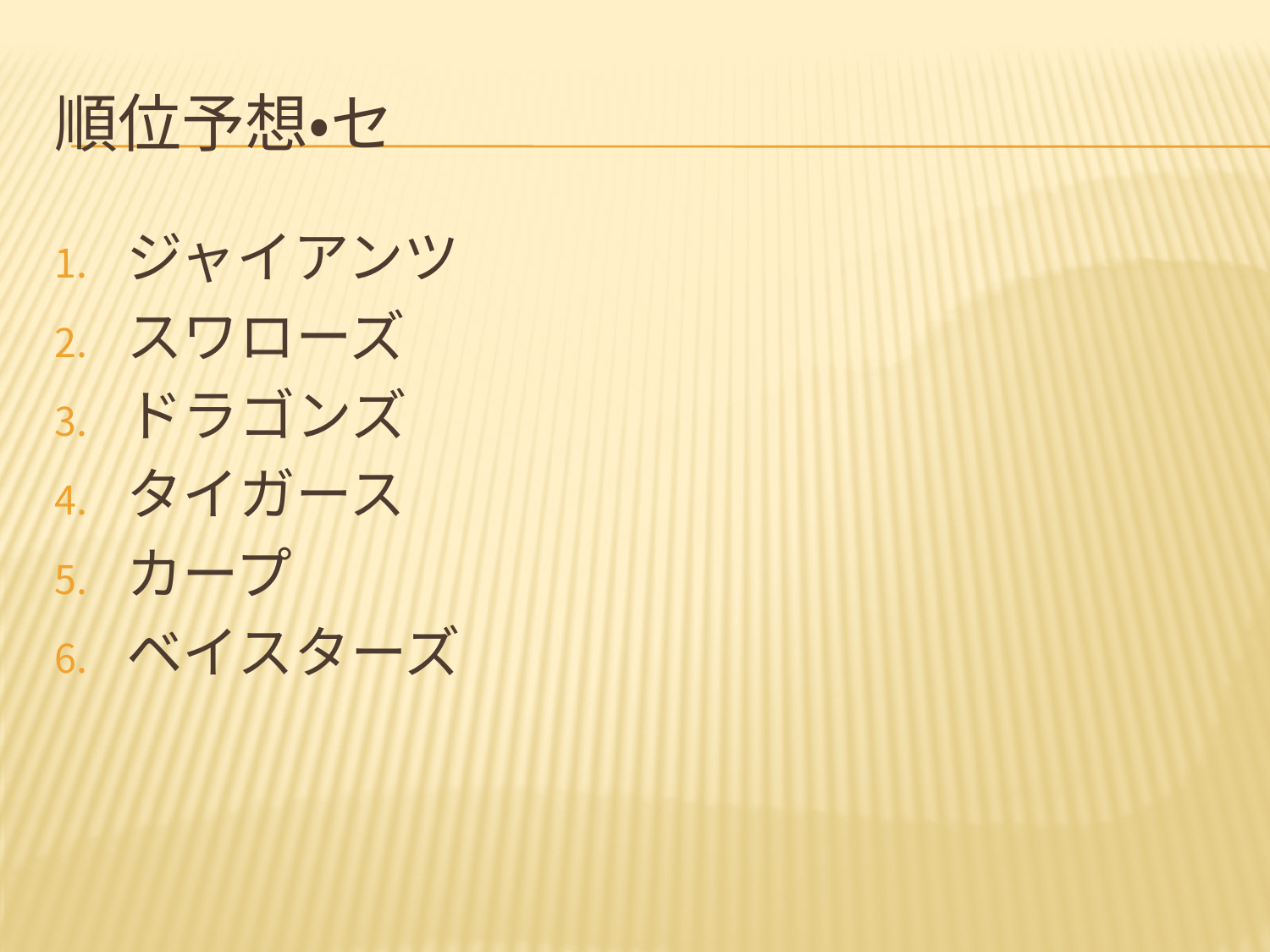

# 順位予想・セ
ジャイアンツ
スワローズ
ドラゴンズ
タイガース
カープ
ベイスターズ